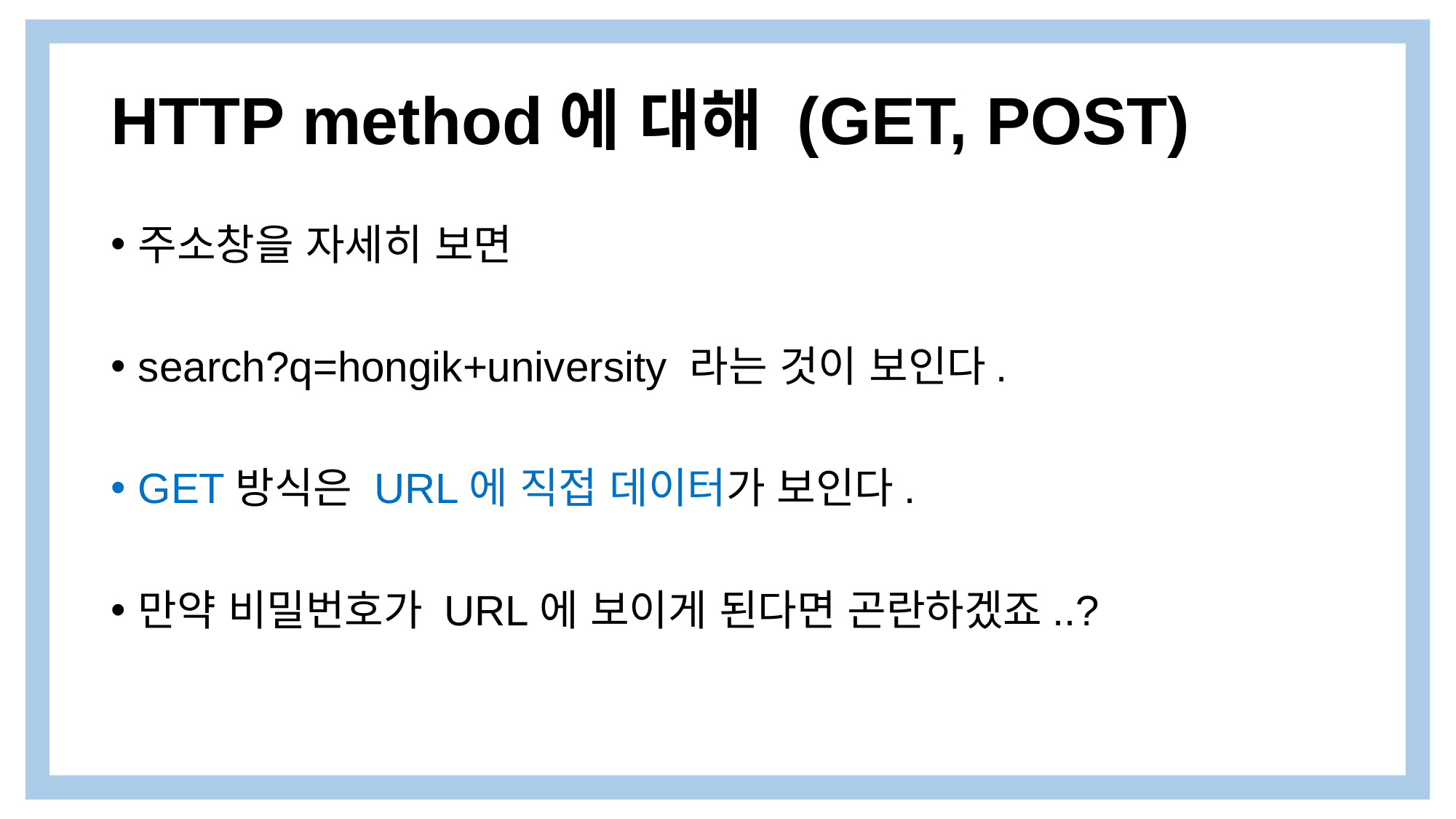

# HTTP method에 대해 (GET, POST)
주소창을 자세히 보면

search?q=hongik+university 라는 것이 보인다.

GET방식은 URL에 직접 데이터가 보인다.

만약 비밀번호가 URL에 보이게 된다면 곤란하겠죠..?